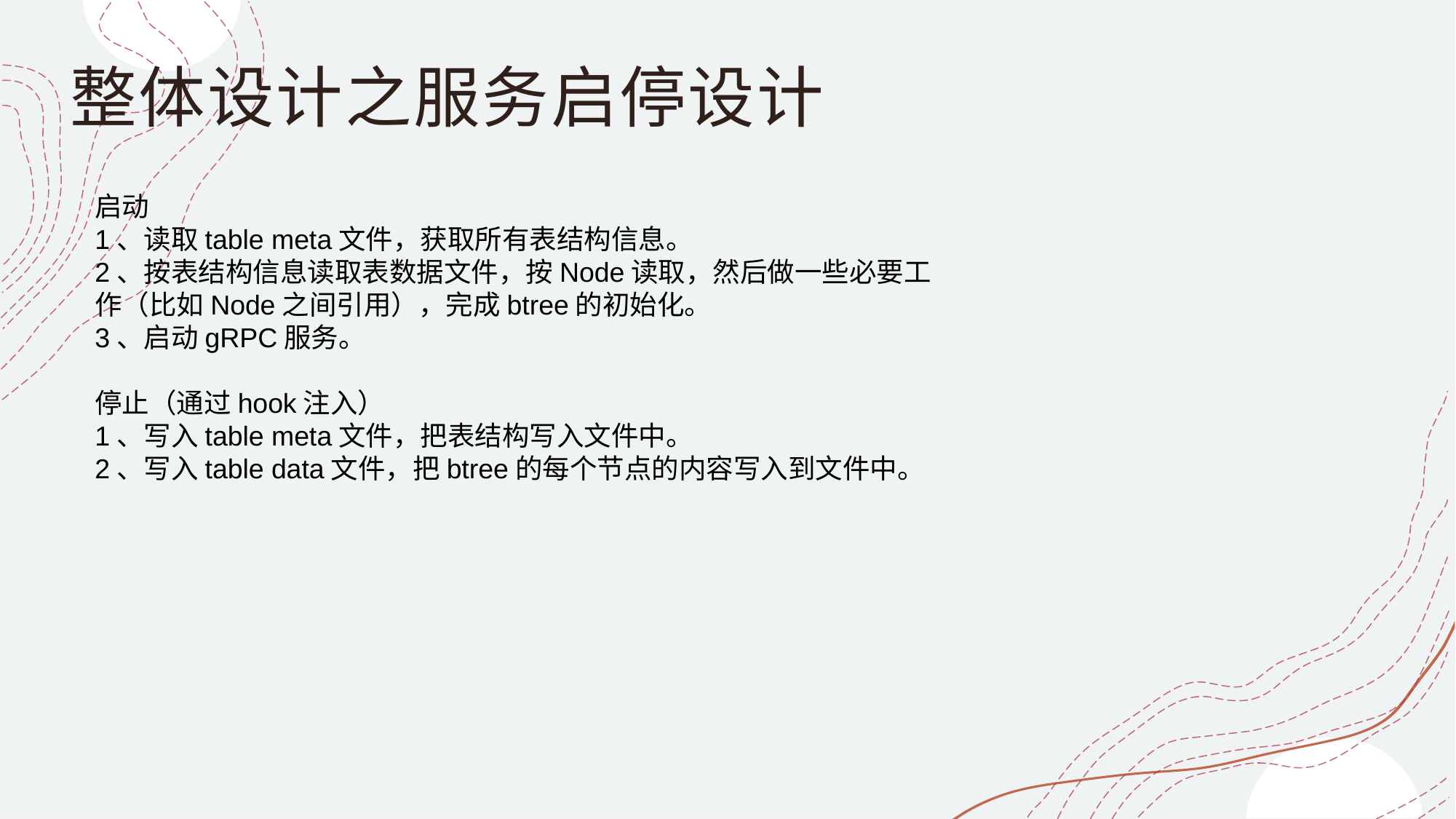

# 整体设计之服务启停设计
启动
1、读取table meta文件，获取所有表结构信息。
2、按表结构信息读取表数据文件，按Node读取，然后做一些必要工作（比如Node之间引用），完成btree的初始化。
3、启动gRPC服务。

停止（通过hook注入）
1、写入table meta文件，把表结构写入文件中。
2、写入table data文件，把btree的每个节点的内容写入到文件中。